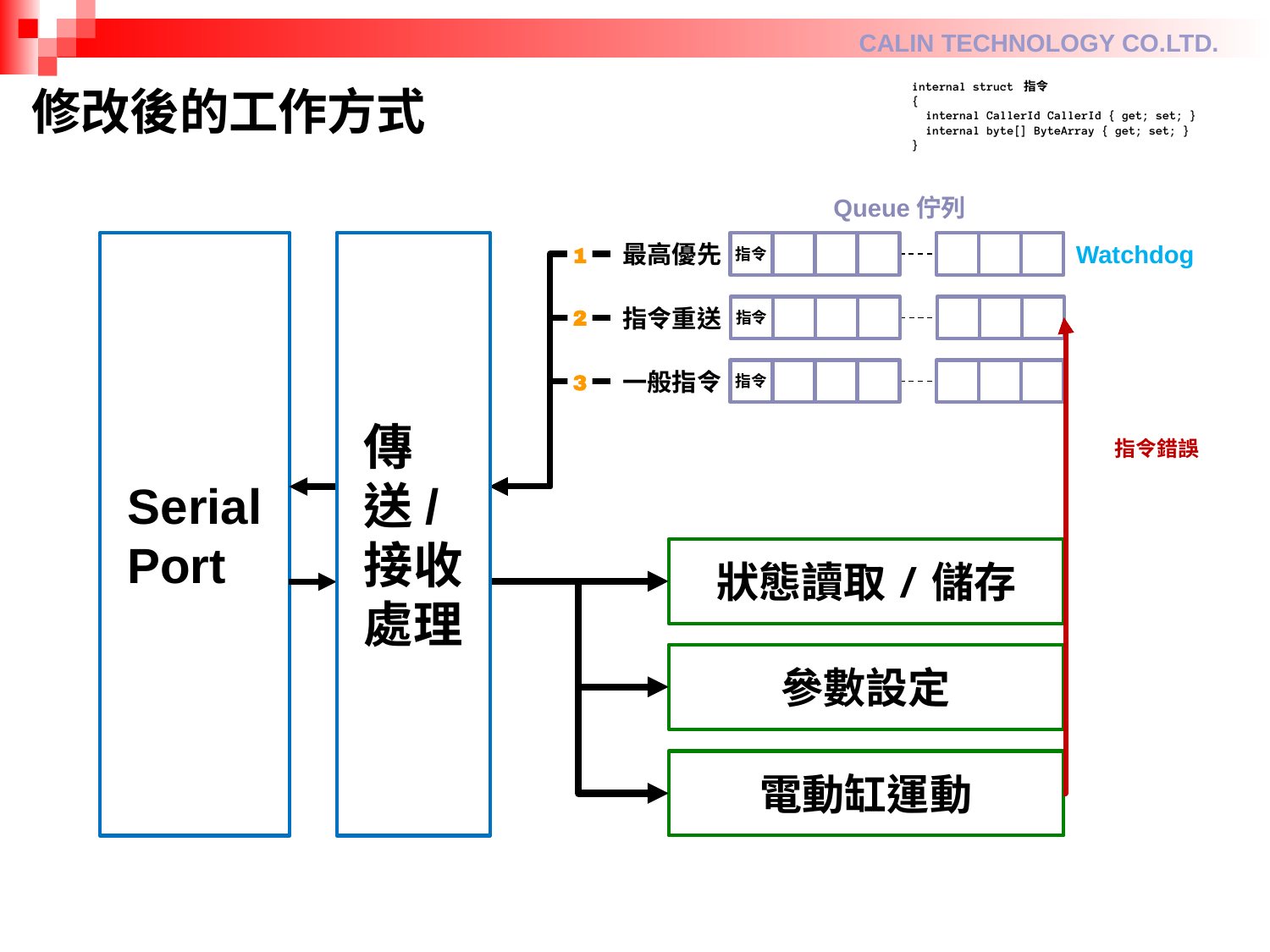

internal struct 指令
{
  internal CallerId CallerId { get; set; }
  internal byte[] ByteArray { get; set; }
}
修改後的工作方式
Queue佇列

Watchdog
最高優先
Serial
Port
傳送/接收
處理
指令

1
指令重送
指令

2

一般指令
指令

3
指令錯誤
狀態讀取/儲存
參數設定
電動缸運動